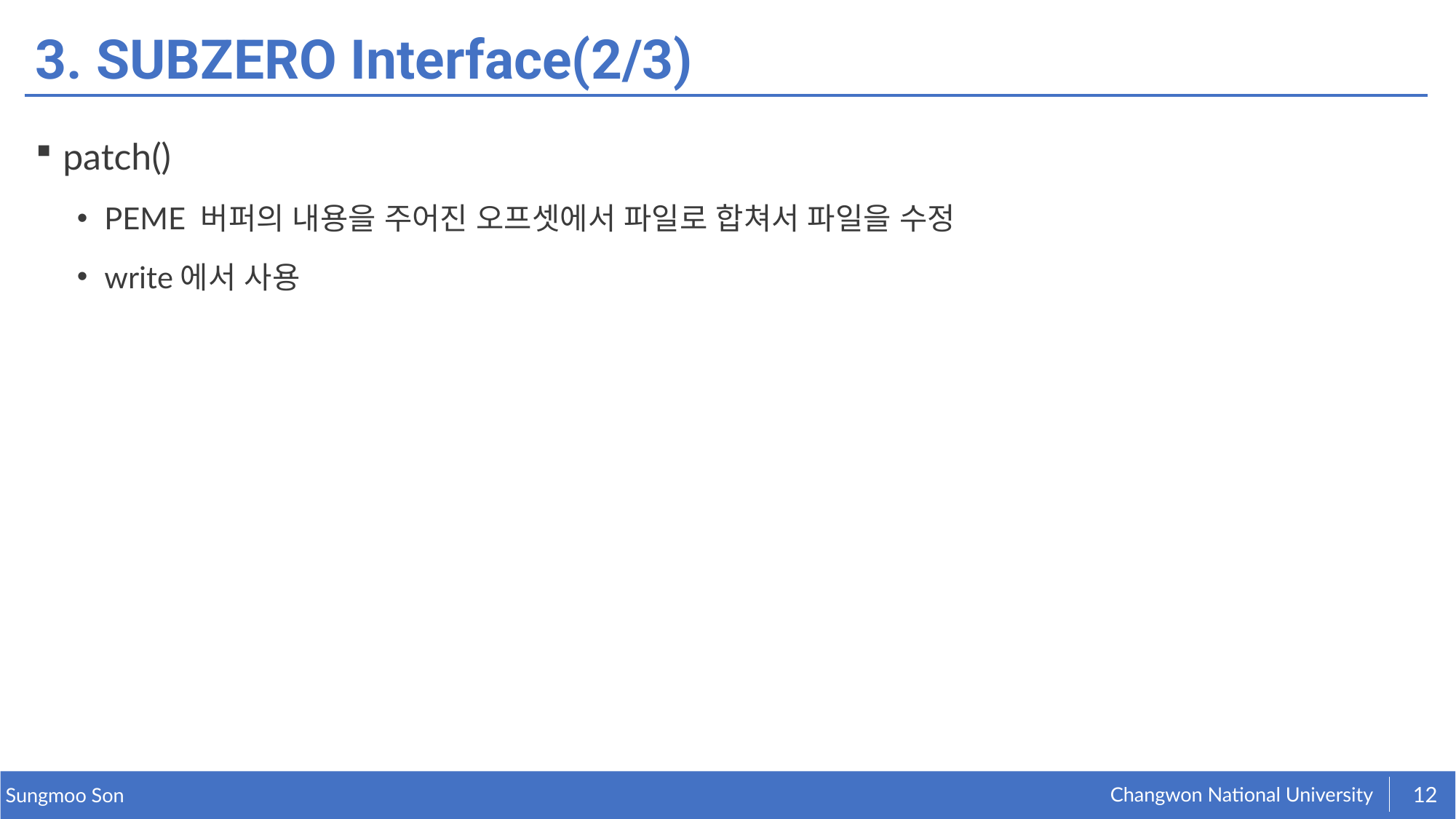

# 3. SUBZERO Interface(2/3)
patch()
PEME 버퍼의 내용을 주어진 오프셋에서 파일로 합쳐서 파일을 수정
write에서 사용

12